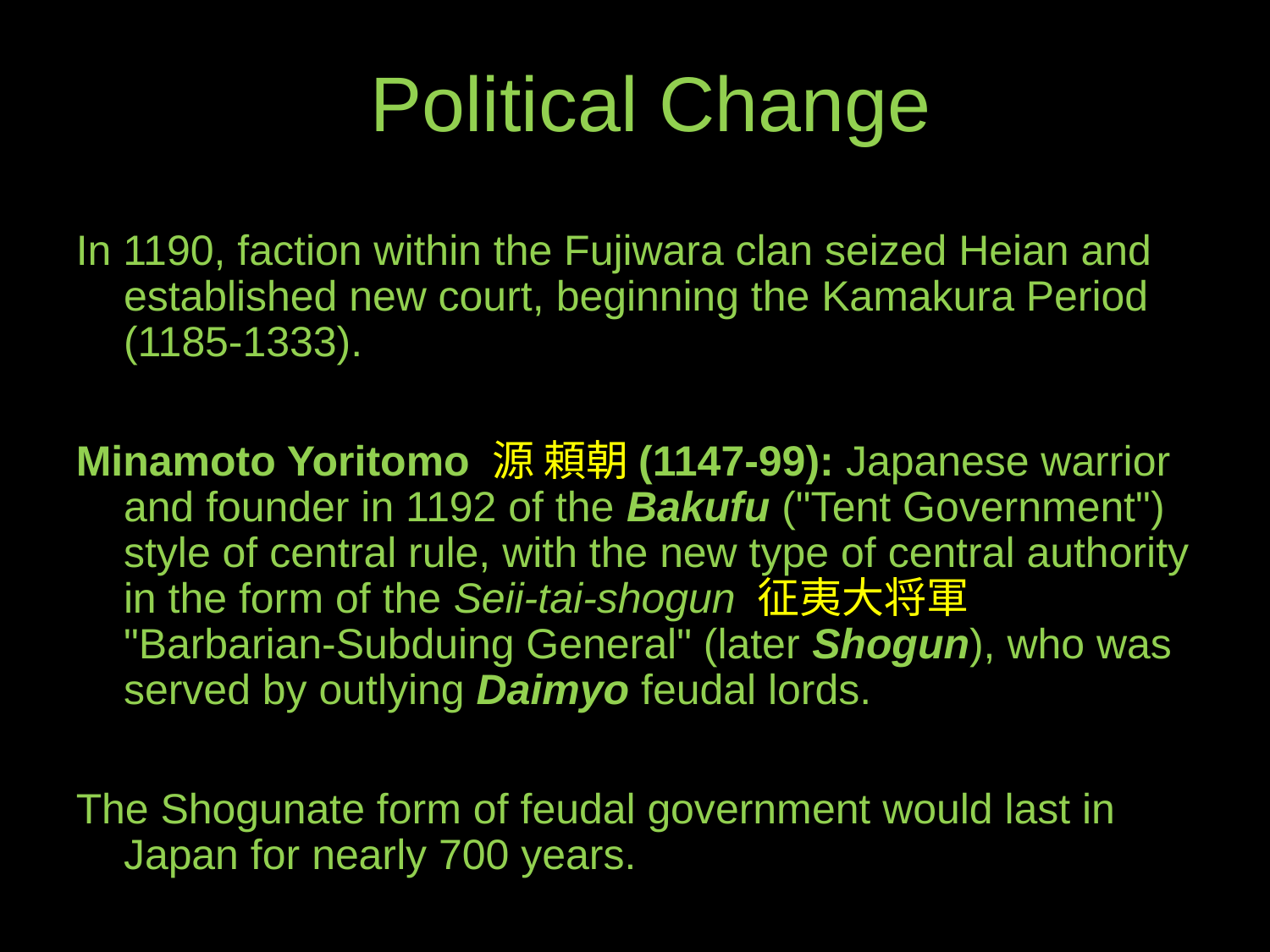

# Political Change
In 1190, faction within the Fujiwara clan seized Heian and established new court, beginning the Kamakura Period (1185-1333).

Minamoto Yoritomo 源 頼朝(1147-99): Japanese warrior and founder in 1192 of the Bakufu ("Tent Government") style of central rule, with the new type of central authority in the form of the Seii-tai-shogun 征夷大将軍 "Barbarian-Subduing General" (later Shogun), who was served by outlying Daimyo feudal lords.

The Shogunate form of feudal government would last in Japan for nearly 700 years.